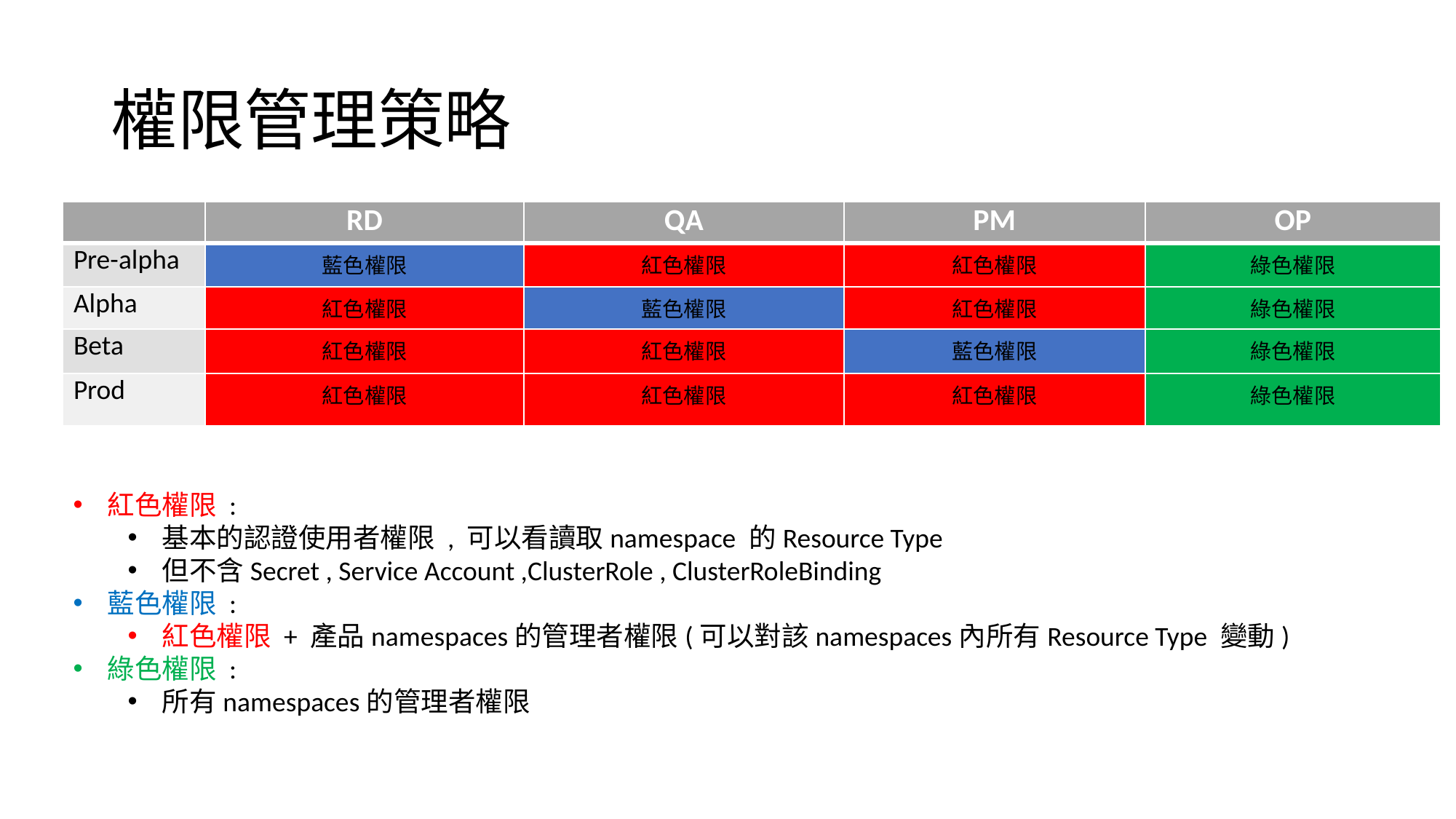

# 權限管理策略
|  | RD | QA | PM | OP |
| --- | --- | --- | --- | --- |
| Pre-alpha | 藍色權限 | 紅色權限 | 紅色權限 | 綠色權限 |
| Alpha | 紅色權限 | 藍色權限 | 紅色權限 | 綠色權限 |
| Beta | 紅色權限 | 紅色權限 | 藍色權限 | 綠色權限 |
| Prod | 紅色權限 | 紅色權限 | 紅色權限 | 綠色權限 |
紅色權限 :
基本的認證使用者權限 , 可以看讀取namespace 的Resource Type
但不含Secret , Service Account ,ClusterRole , ClusterRoleBinding
藍色權限 :
紅色權限 + 產品namespaces的管理者權限(可以對該namespaces內所有Resource Type 變動)
綠色權限 :
所有namespaces的管理者權限